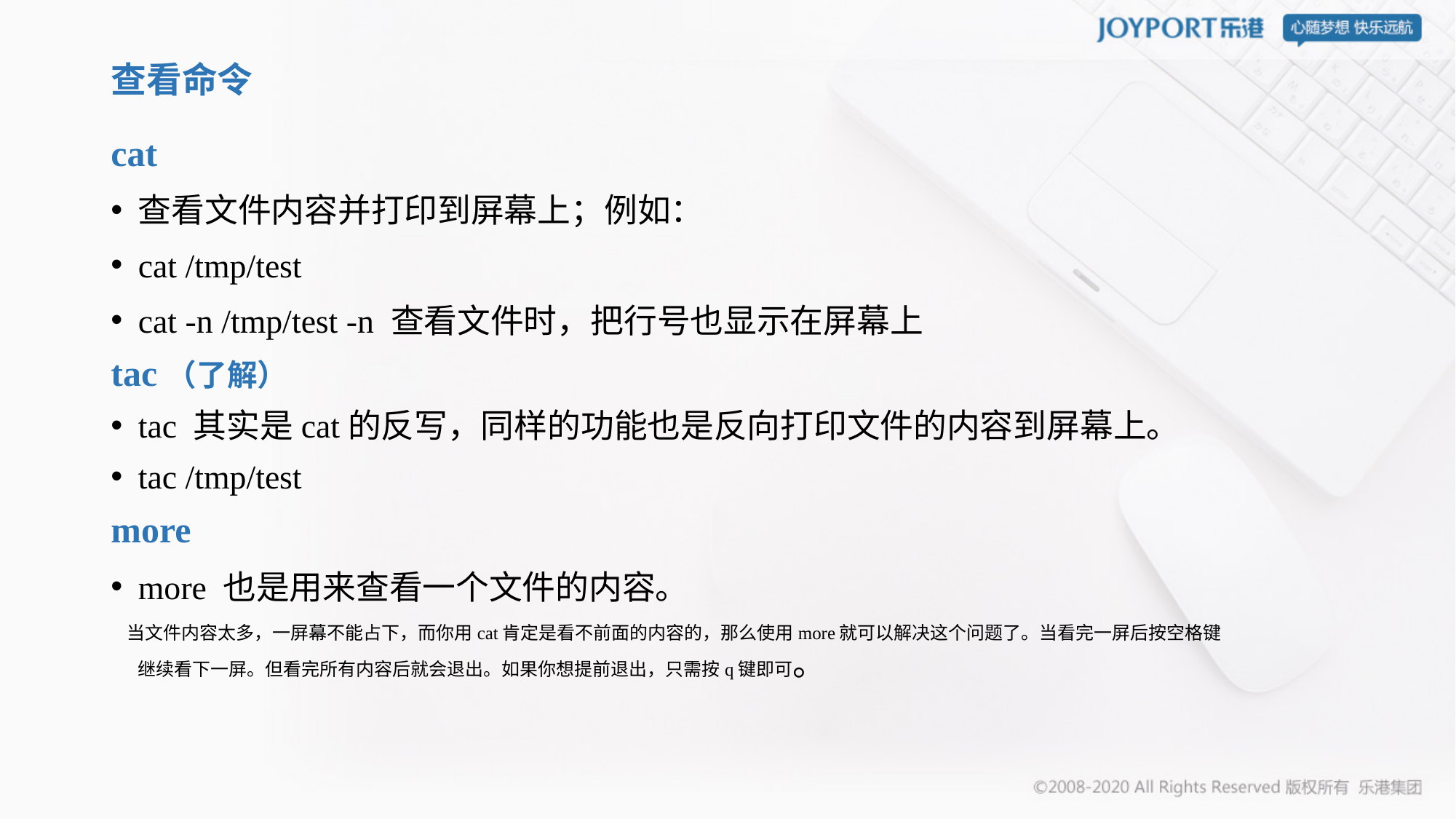

# 查看命令
cat
查看文件内容并打印到屏幕上；例如：
cat /tmp/test
cat -n /tmp/test -n 查看文件时，把行号也显示在屏幕上
tac（了解）
tac 其实是cat的反写，同样的功能也是反向打印文件的内容到屏幕上。
tac /tmp/test
more
more 也是用来查看一个文件的内容。
   当文件内容太多，一屏幕不能占下，而你用cat肯定是看不前面的内容的，那么使用more就可以解决这个问题了。当看完一屏后按空格键继续看下一屏。但看完所有内容后就会退出。如果你想提前退出，只需按q键即可。